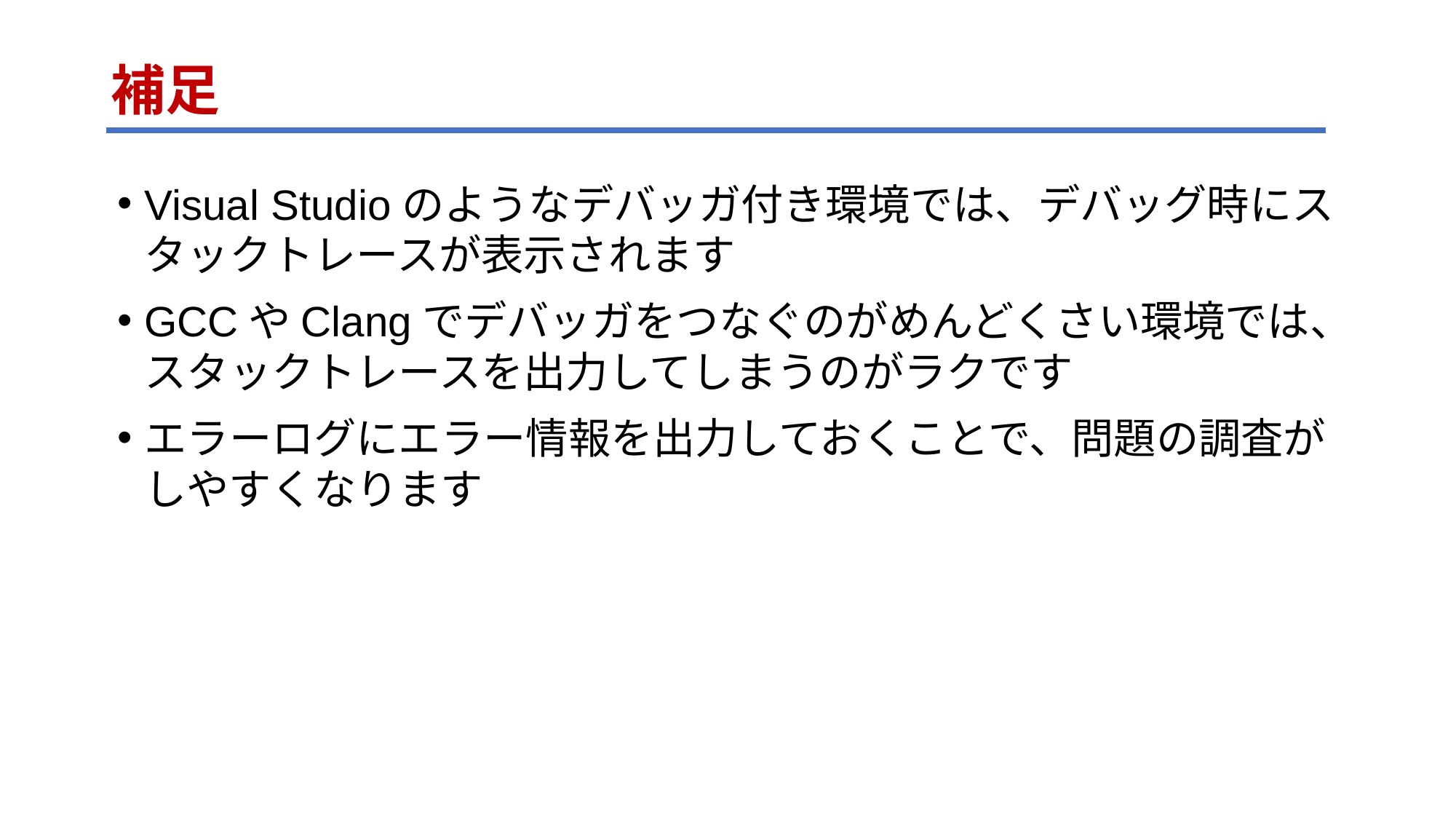

# 補足
Visual Studioのようなデバッガ付き環境では、デバッグ時にスタックトレースが表示されます
GCCやClangでデバッガをつなぐのがめんどくさい環境では、スタックトレースを出力してしまうのがラクです
エラーログにエラー情報を出力しておくことで、問題の調査がしやすくなります